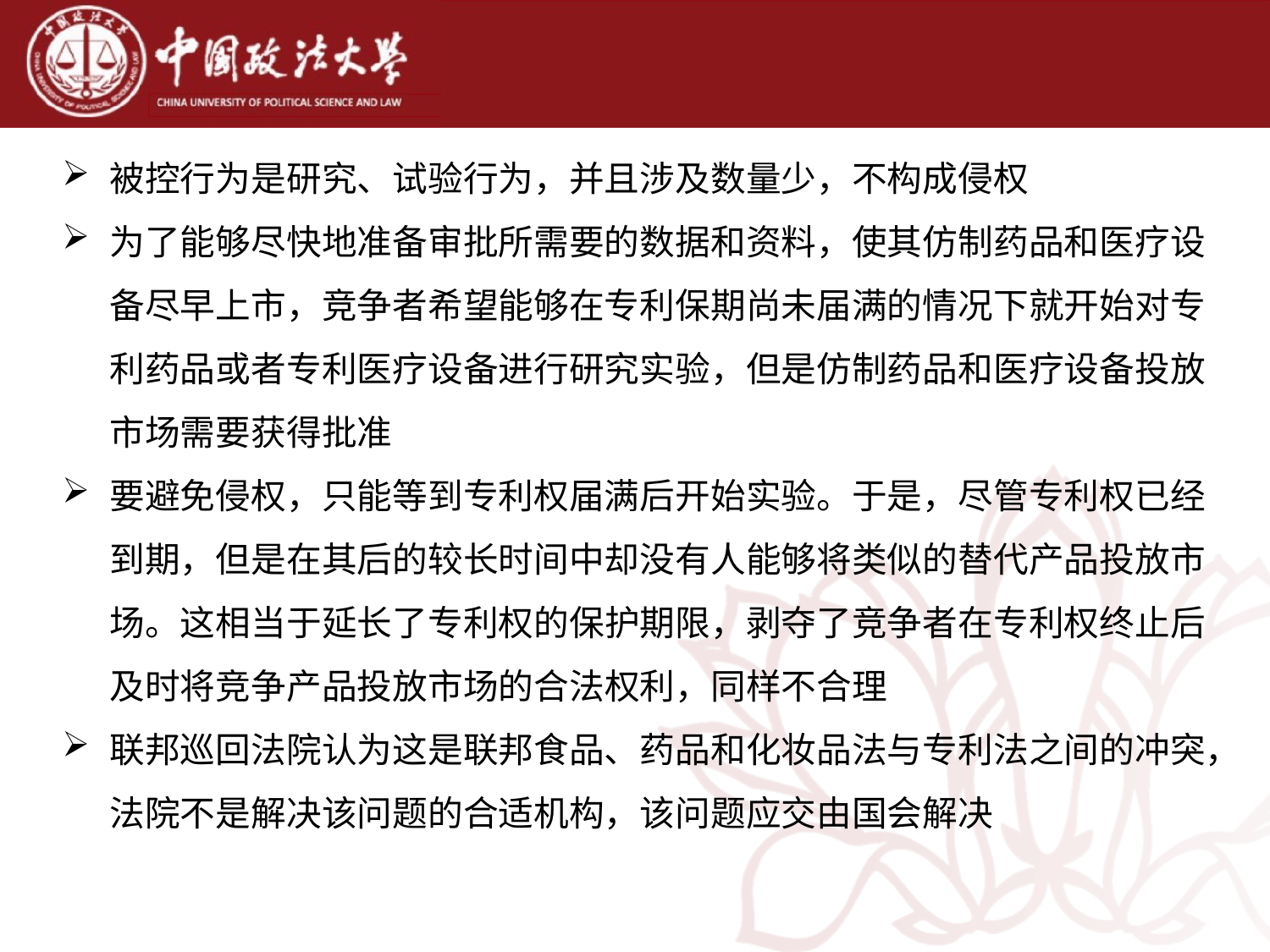

被控行为是研究、试验行为，并且涉及数量少，不构成侵权
为了能够尽快地准备审批所需要的数据和资料，使其仿制药品和医疗设备尽早上市，竞争者希望能够在专利保期尚未届满的情况下就开始对专利药品或者专利医疗设备进行研究实验，但是仿制药品和医疗设备投放市场需要获得批准
要避免侵权，只能等到专利权届满后开始实验。于是，尽管专利权已经到期，但是在其后的较长时间中却没有人能够将类似的替代产品投放市场。这相当于延长了专利权的保护期限，剥夺了竞争者在专利权终止后及时将竞争产品投放市场的合法权利，同样不合理
联邦巡回法院认为这是联邦食品、药品和化妆品法与专利法之间的冲突，法院不是解决该问题的合适机构，该问题应交由国会解决